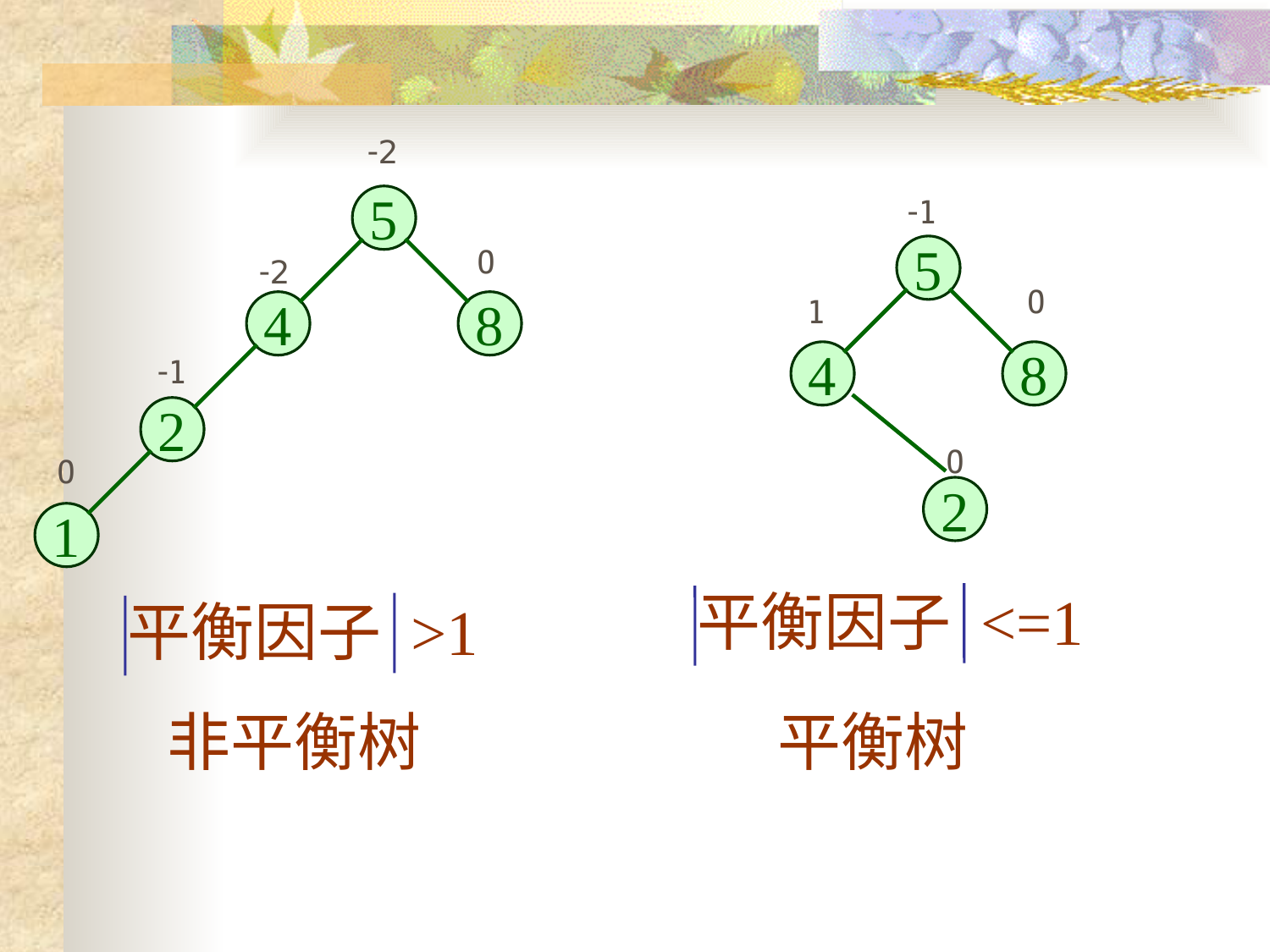

-2
5

4
8

2

1
-1
0
5

4
8

2
-2
0
1
-1
0
0
平衡因子 <=1

平衡因子 >1

非平衡树
平衡树